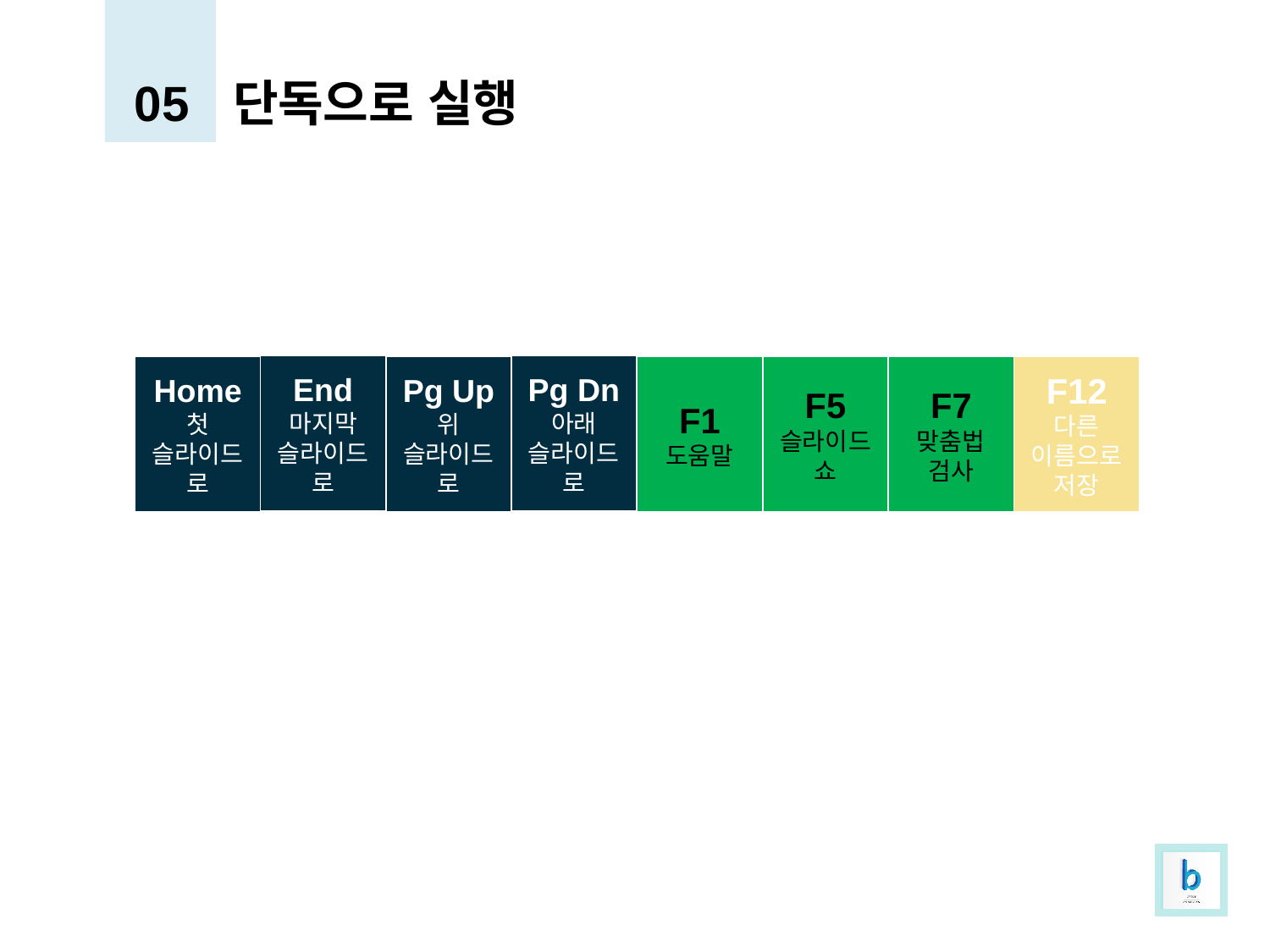

05
단독으로 실행
Pg Dn
아래
슬라이드로
End
마지막
슬라이드로
F1
도움말
Pg Up
위
슬라이드로
Home
첫
슬라이드로
F5
슬라이드 쇼
F7
맞춤법
검사
F12
다른
이름으로
저장